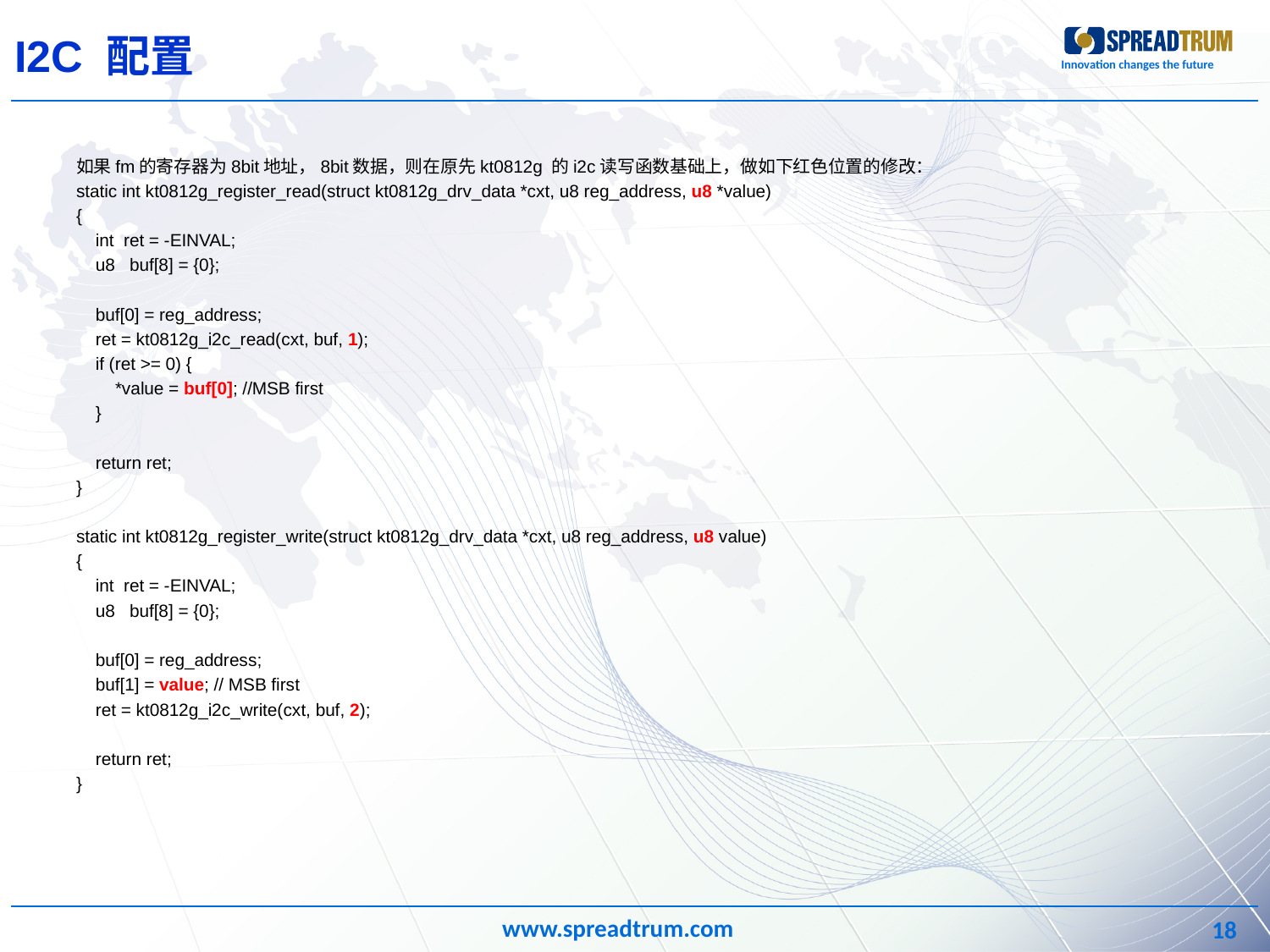

# I2C 配置
如果fm的寄存器为8bit地址，8bit数据，则在原先kt0812g 的i2c读写函数基础上，做如下红色位置的修改：
static int kt0812g_register_read(struct kt0812g_drv_data *cxt, u8 reg_address, u8 *value)
{
    int  ret = -EINVAL;
    u8   buf[8] = {0};

    buf[0] = reg_address;
    ret = kt0812g_i2c_read(cxt, buf, 1);
    if (ret >= 0) {
        *value = buf[0]; //MSB first
    }

    return ret;
}

static int kt0812g_register_write(struct kt0812g_drv_data *cxt, u8 reg_address, u8 value)
{
    int  ret = -EINVAL;
    u8   buf[8] = {0};

    buf[0] = reg_address;
    buf[1] = value; // MSB first
    ret = kt0812g_i2c_write(cxt, buf, 2);

    return ret;
}